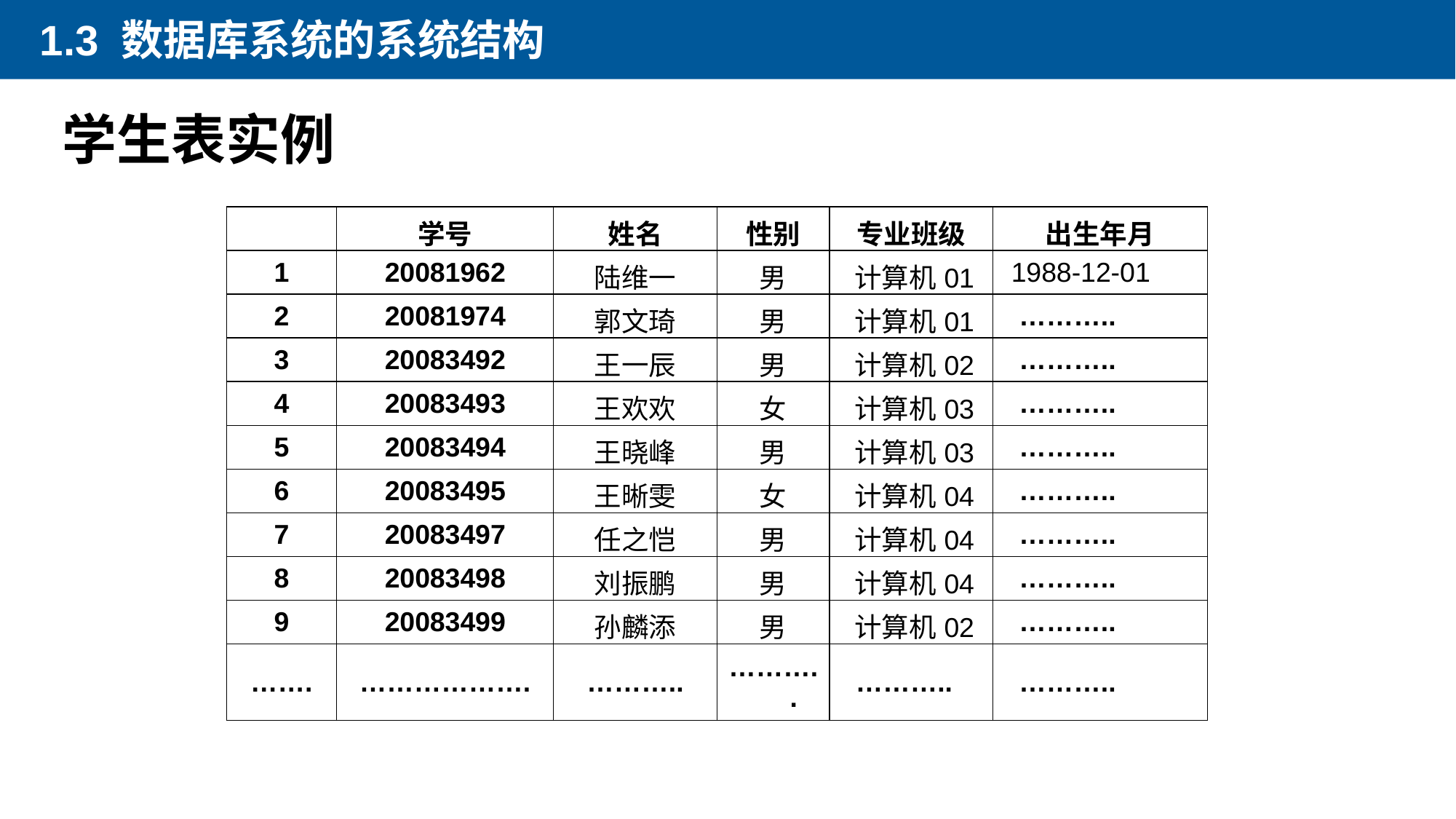

1.3 数据库系统的系统结构
学生表实例
|  | 学号 | 姓名 | 性别 | 专业班级 | 出生年月 |
| --- | --- | --- | --- | --- | --- |
| 1 | 20081962 | 陆维一 | 男 | 计算机01 | 1988-12-01 |
| 2 | 20081974 | 郭文琦 | 男 | 计算机01 | ……….. |
| 3 | 20083492 | 王一辰 | 男 | 计算机02 | ……….. |
| 4 | 20083493 | 王欢欢 | 女 | 计算机03 | ……….. |
| 5 | 20083494 | 王晓峰 | 男 | 计算机03 | ……….. |
| 6 | 20083495 | 王晰雯 | 女 | 计算机04 | ……….. |
| 7 | 20083497 | 任之恺 | 男 | 计算机04 | ……….. |
| 8 | 20083498 | 刘振鹏 | 男 | 计算机04 | ……….. |
| 9 | 20083499 | 孙麟添 | 男 | 计算机02 | ……….. |
| ……. | ………………. | ……….. | ……….. | ……….. | ……….. |